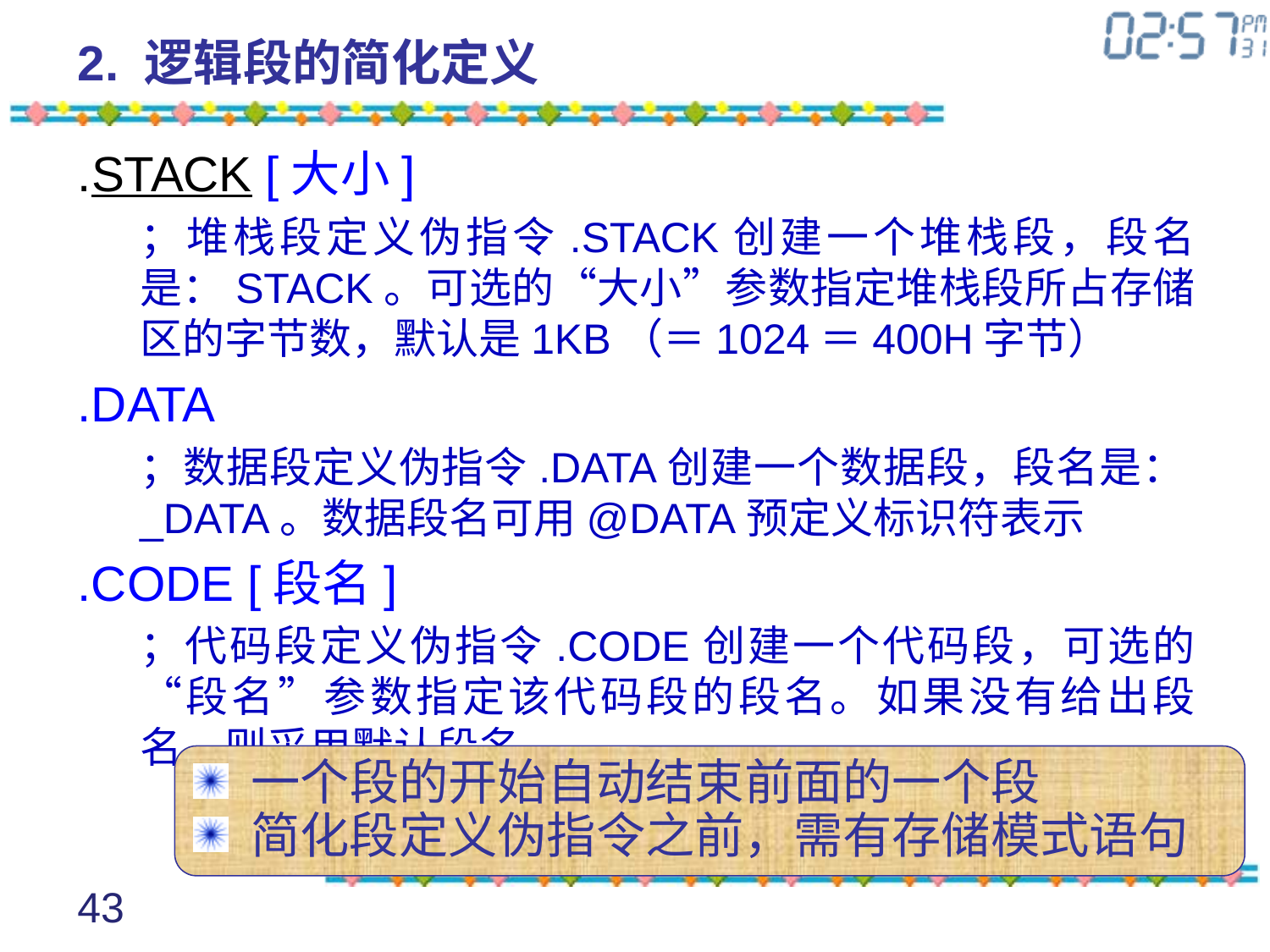

# 2. 逻辑段的简化定义
.STACK [大小]
；堆栈段定义伪指令.STACK创建一个堆栈段，段名是：STACK。可选的“大小”参数指定堆栈段所占存储区的字节数，默认是1KB（＝1024＝400H字节）
.DATA
；数据段定义伪指令.DATA创建一个数据段，段名是：_DATA。数据段名可用@DATA预定义标识符表示
.CODE [段名]
；代码段定义伪指令.CODE创建一个代码段，可选的“段名”参数指定该代码段的段名。如果没有给出段名，则采用默认段名
 一个段的开始自动结束前面的一个段
 简化段定义伪指令之前，需有存储模式语句